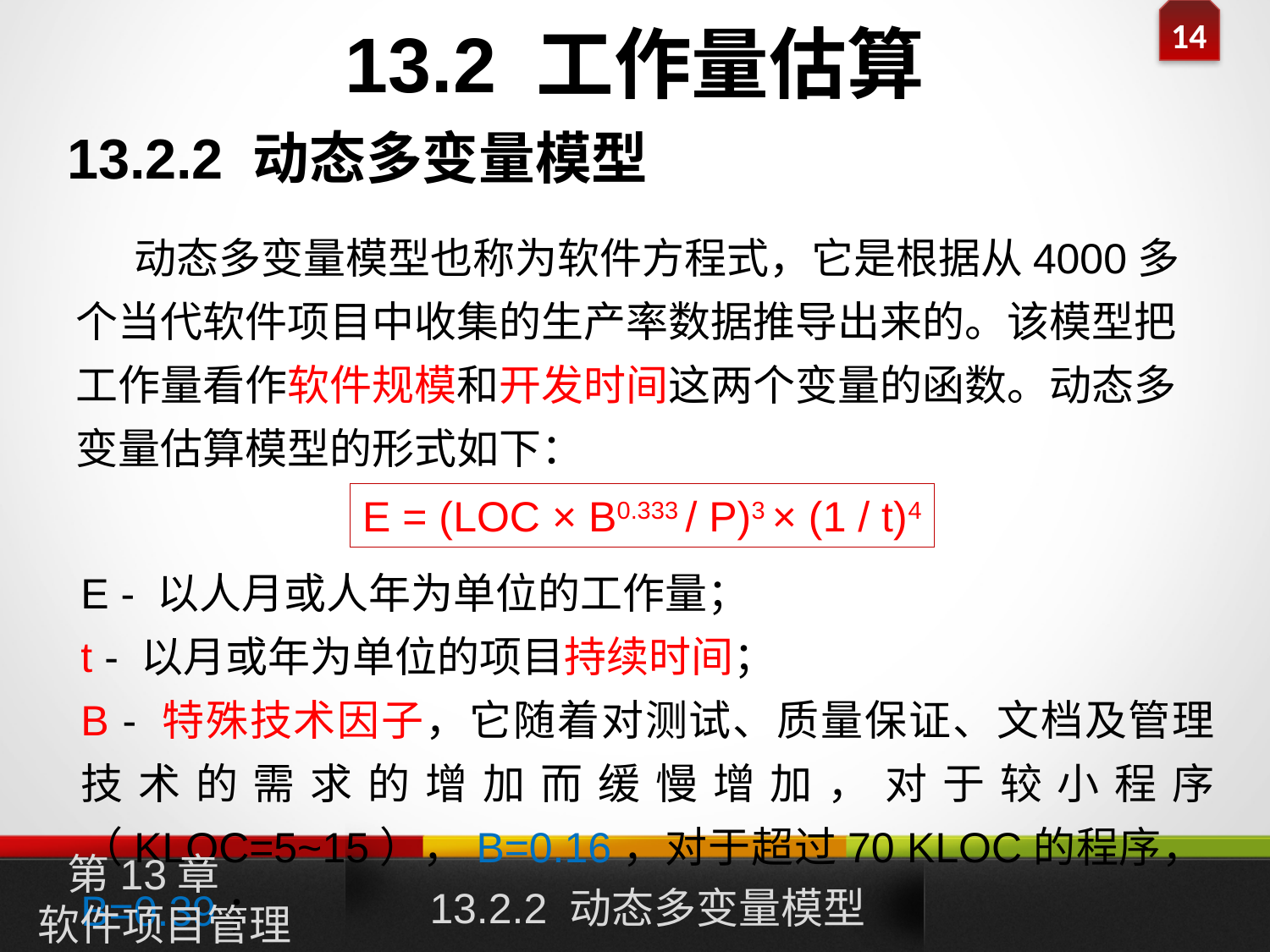

# 13.2 工作量估算
13.2.2 动态多变量模型
     动态多变量模型也称为软件方程式，它是根据从4000多个当代软件项目中收集的生产率数据推导出来的。该模型把工作量看作软件规模和开发时间这两个变量的函数。动态多变量估算模型的形式如下：
E = (LOC × B0.333 / P)3 × (1 / t)4
E - 以人月或人年为单位的工作量；
t - 以月或年为单位的项目持续时间；
B - 特殊技术因子，它随着对测试、质量保证、文档及管理技术的需求的增加而缓慢增加，对于较小程序（KLOC=5~15），B=0.16，对于超过70 KLOC的程序，B=0.39；
第13章
软件项目管理
13.2.2 动态多变量模型